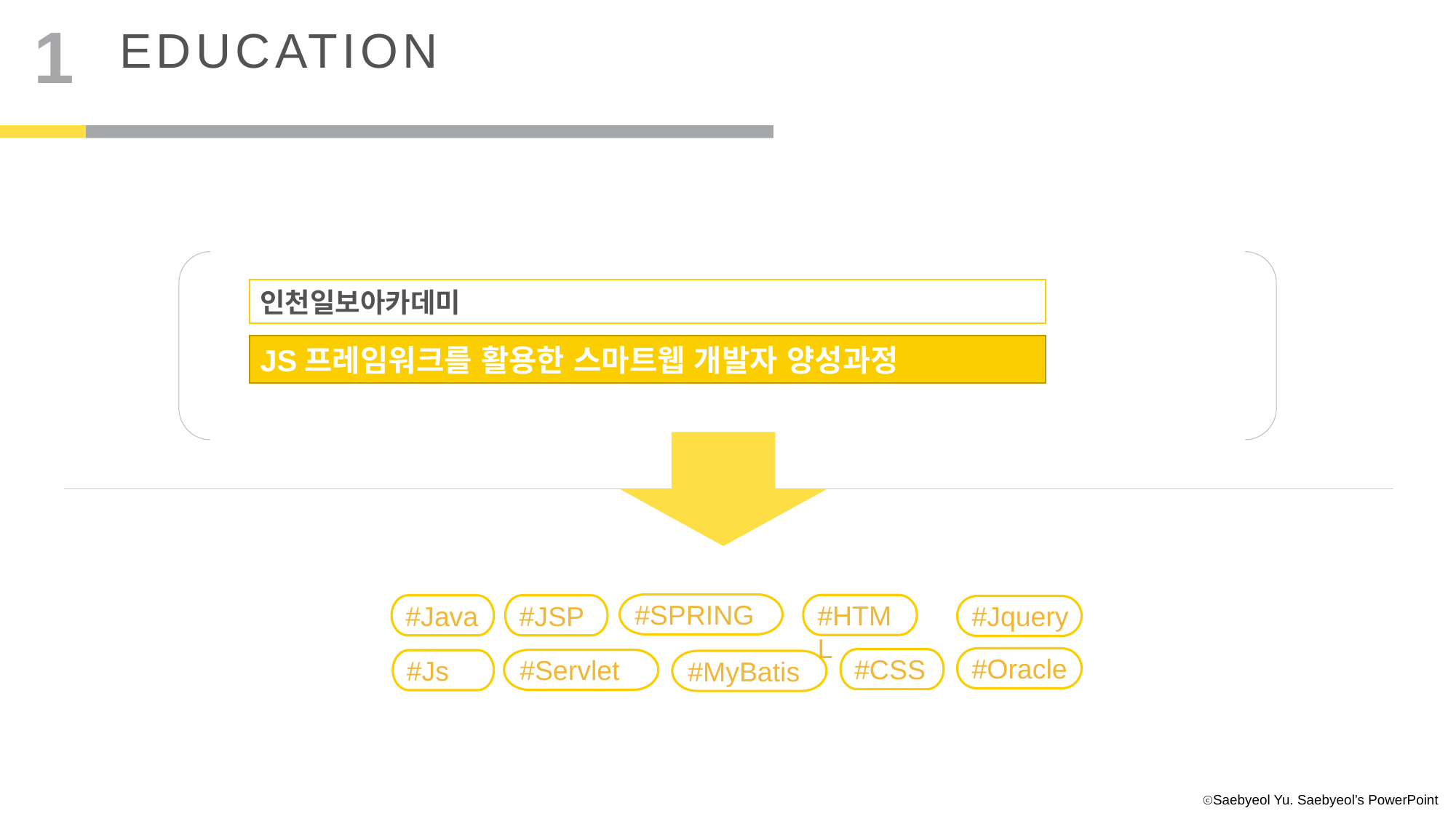

1
EDUCATION

인천일보아카데미
JS프레임워크를 활용한 스마트웹 개발자 양성과정

#SPRING
#HTML

#Java

#JSP

#Jquery

#Oracle

#CSS

#Servlet

#Js

#MyBatis